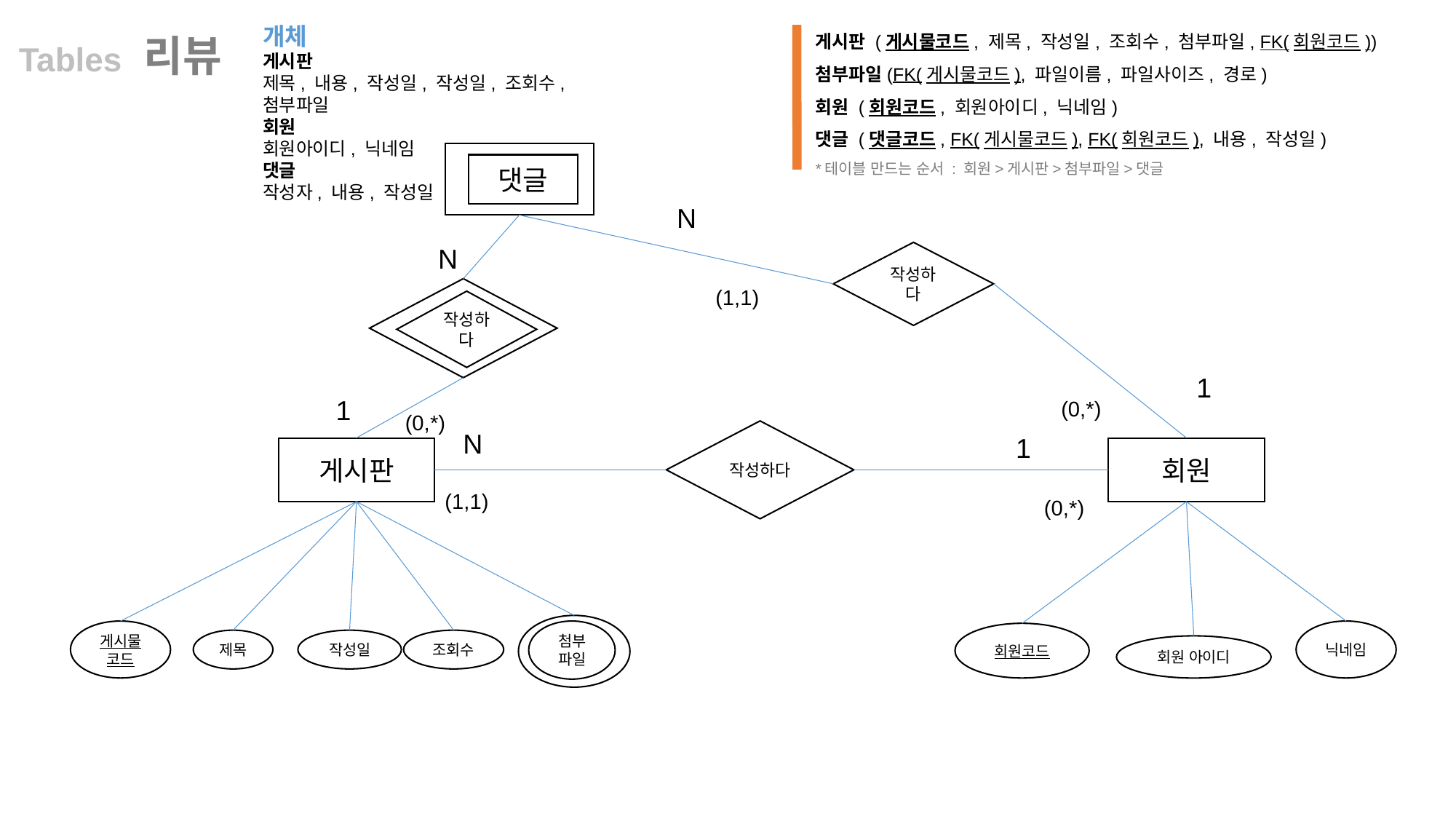

게시판 (게시물코드, 제목, 작성일, 조회수, 첨부파일, FK(회원코드))
첨부파일(FK(게시물코드), 파일이름, 파일사이즈, 경로)
회원 (회원코드, 회원아이디, 닉네임)
댓글 (댓글코드, FK(게시물코드), FK(회원코드), 내용, 작성일)
*테이블 만드는 순서 : 회원>게시판>첨부파일>댓글
개체
게시판
제목, 내용, 작성일, 작성일, 조회수, 첨부파일
회원
회원아이디, 닉네임
댓글
작성자, 내용, 작성일
Tables 리뷰

댓글
N
N
작성하다

(1,1)
작성하다
1
1
(0,*)
(0,*)
N
작성하다
1
게시판
회원
(1,1)
(0,*)

게시물코드
첨부파일
닉네임
회원코드
제목
작성일
조회수
회원 아이디